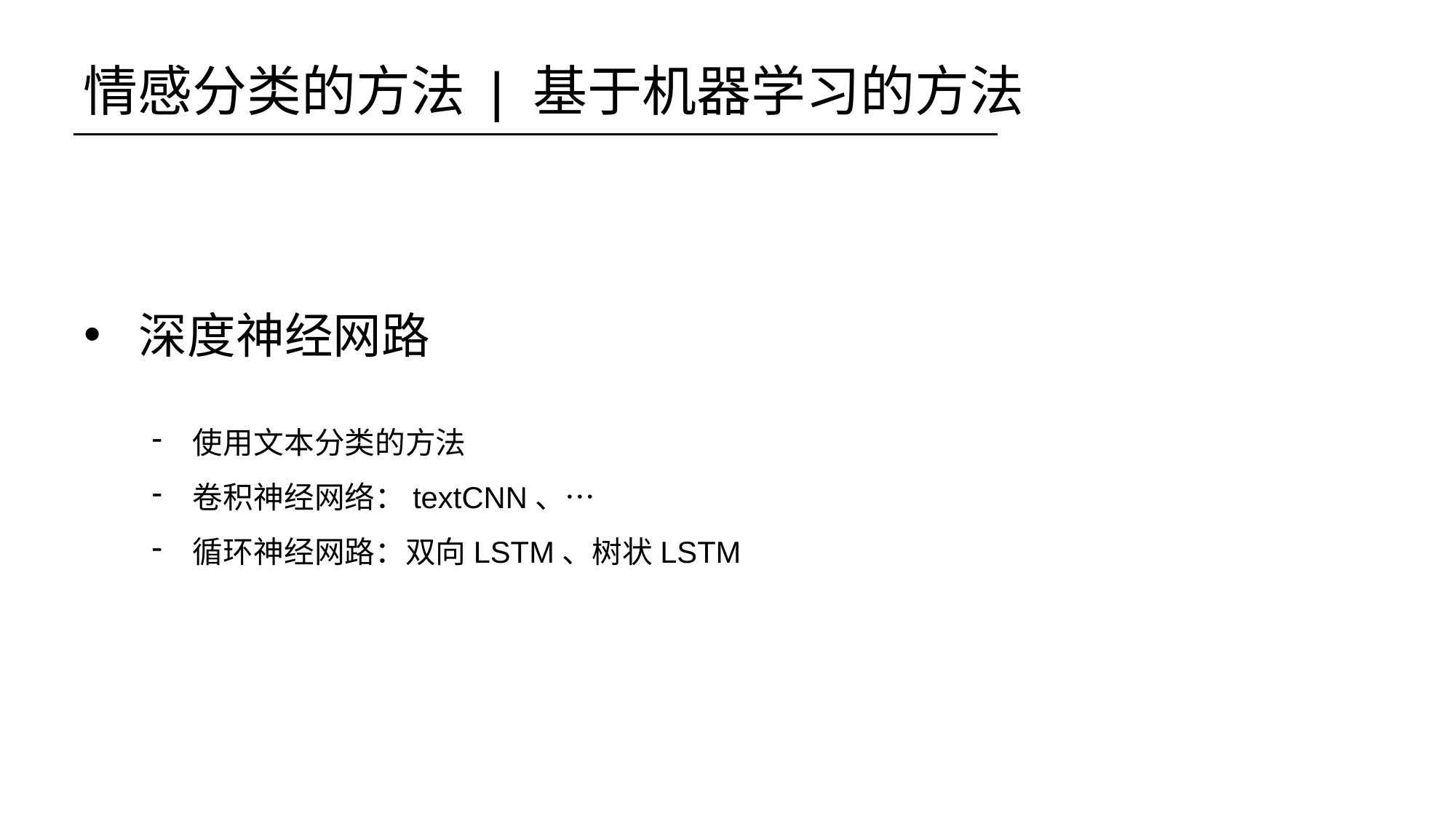

情感分类的方法 | 基于机器学习的方法
深度神经网路
使用文本分类的方法
卷积神经网络：textCNN、…
循环神经网路：双向LSTM、树状LSTM